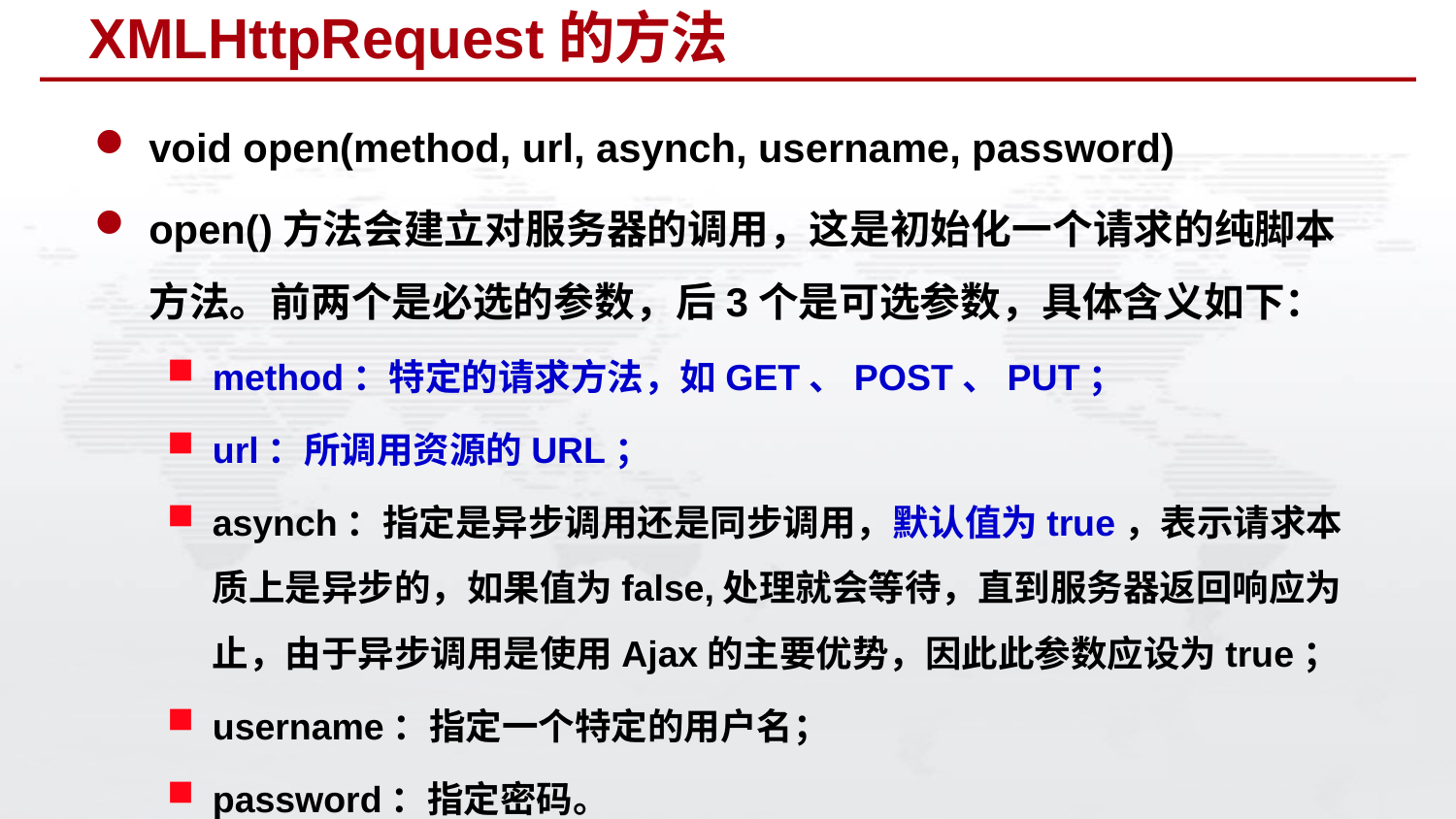

# XMLHttpRequest的方法
void open(method, url, asynch, username, password)
open()方法会建立对服务器的调用，这是初始化一个请求的纯脚本方法。前两个是必选的参数，后3个是可选参数，具体含义如下：
method：特定的请求方法，如GET、POST、PUT；
url：所调用资源的URL；
asynch：指定是异步调用还是同步调用，默认值为true，表示请求本质上是异步的，如果值为false,处理就会等待，直到服务器返回响应为止，由于异步调用是使用Ajax的主要优势，因此此参数应设为true；
username：指定一个特定的用户名；
password：指定密码。